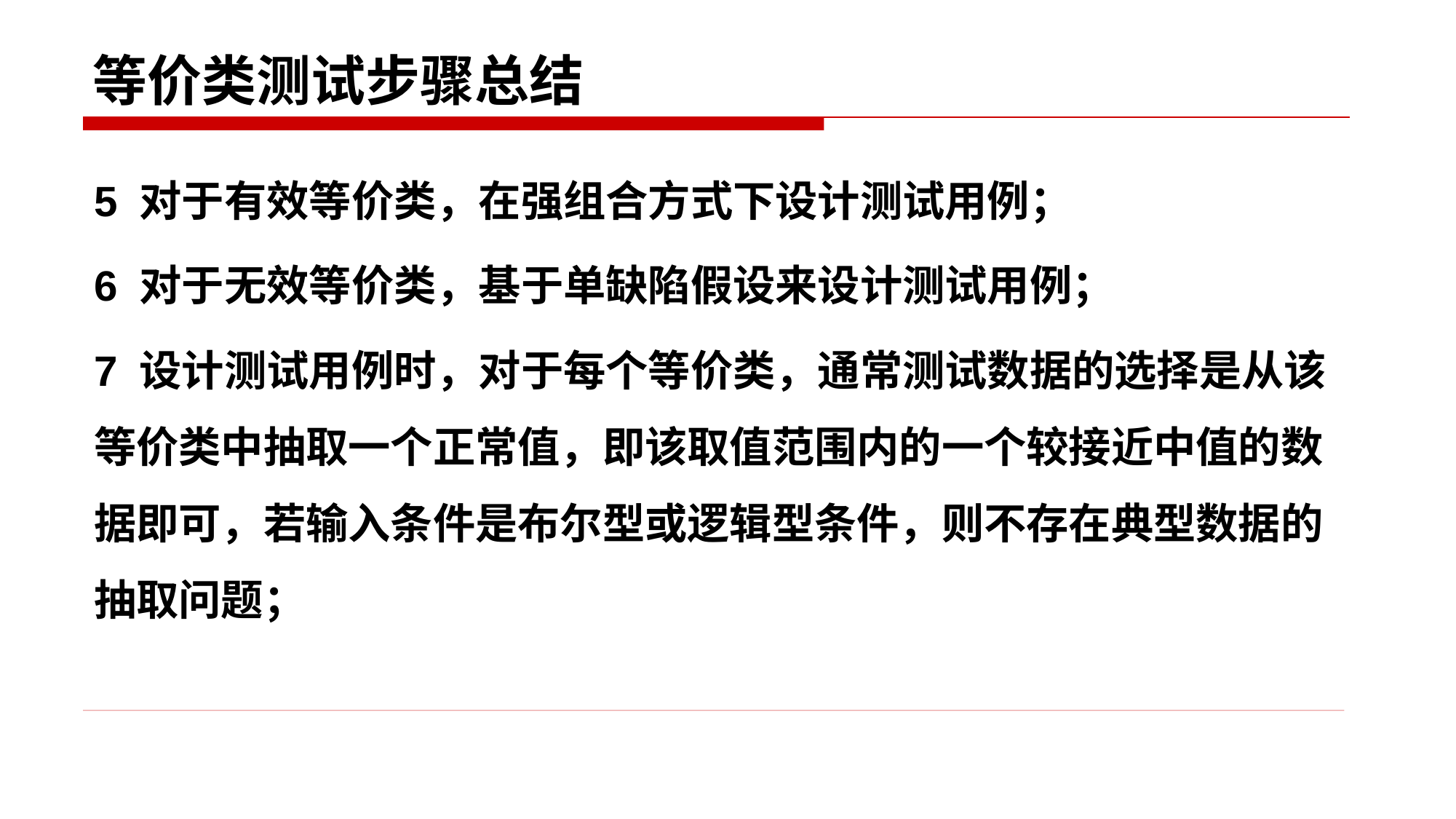

# 等价类测试步骤总结
5 对于有效等价类，在强组合方式下设计测试用例；
6 对于无效等价类，基于单缺陷假设来设计测试用例；
7 设计测试用例时，对于每个等价类，通常测试数据的选择是从该等价类中抽取一个正常值，即该取值范围内的一个较接近中值的数据即可，若输入条件是布尔型或逻辑型条件，则不存在典型数据的抽取问题；